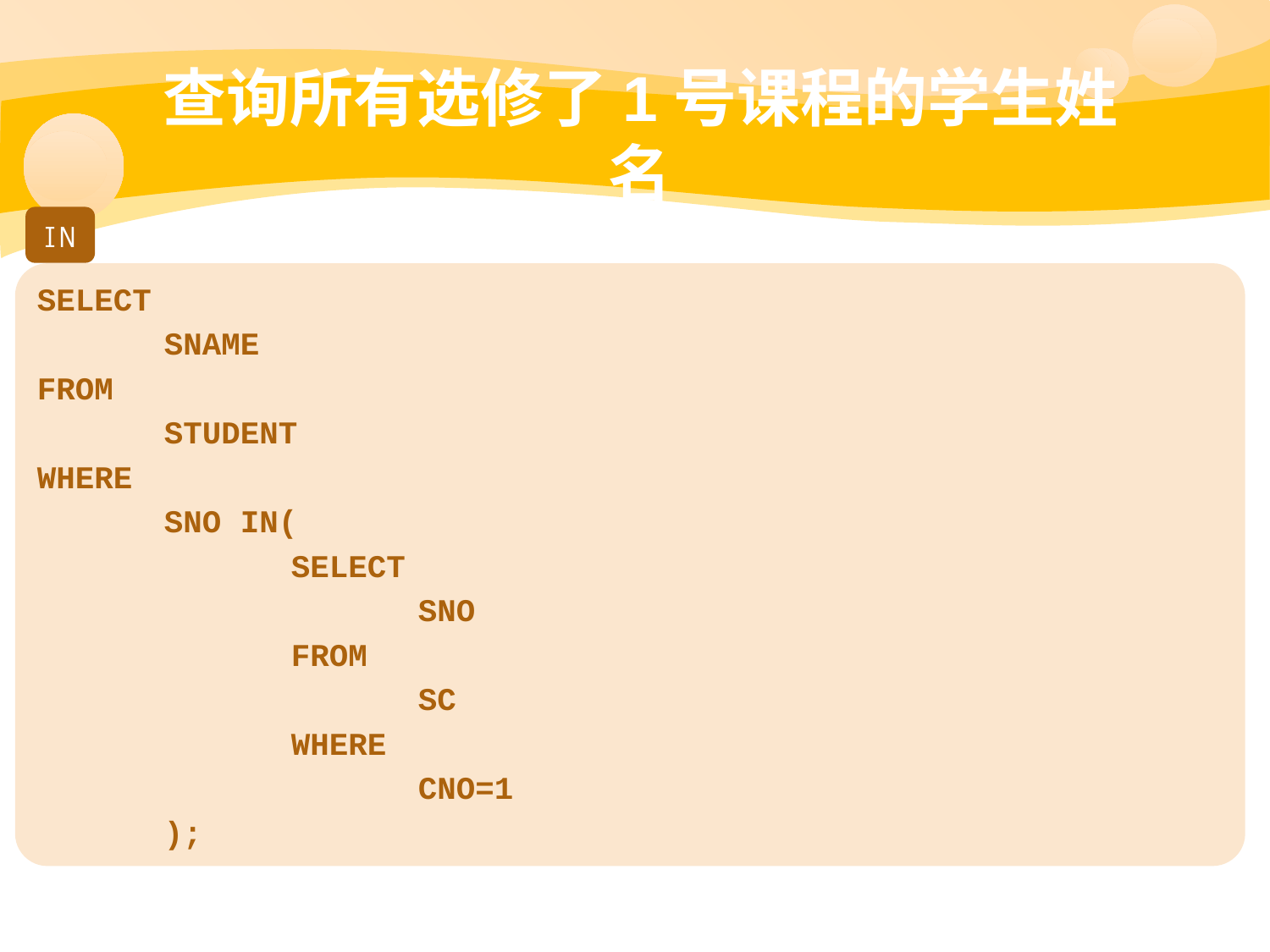

# 查询所有选修了1号课程的学生姓名
IN
SELECT
	SNAME
FROM
	STUDENT
WHERE
	SNO IN(
		SELECT
			SNO
		FROM
			SC
		WHERE
			CNO=1
	);